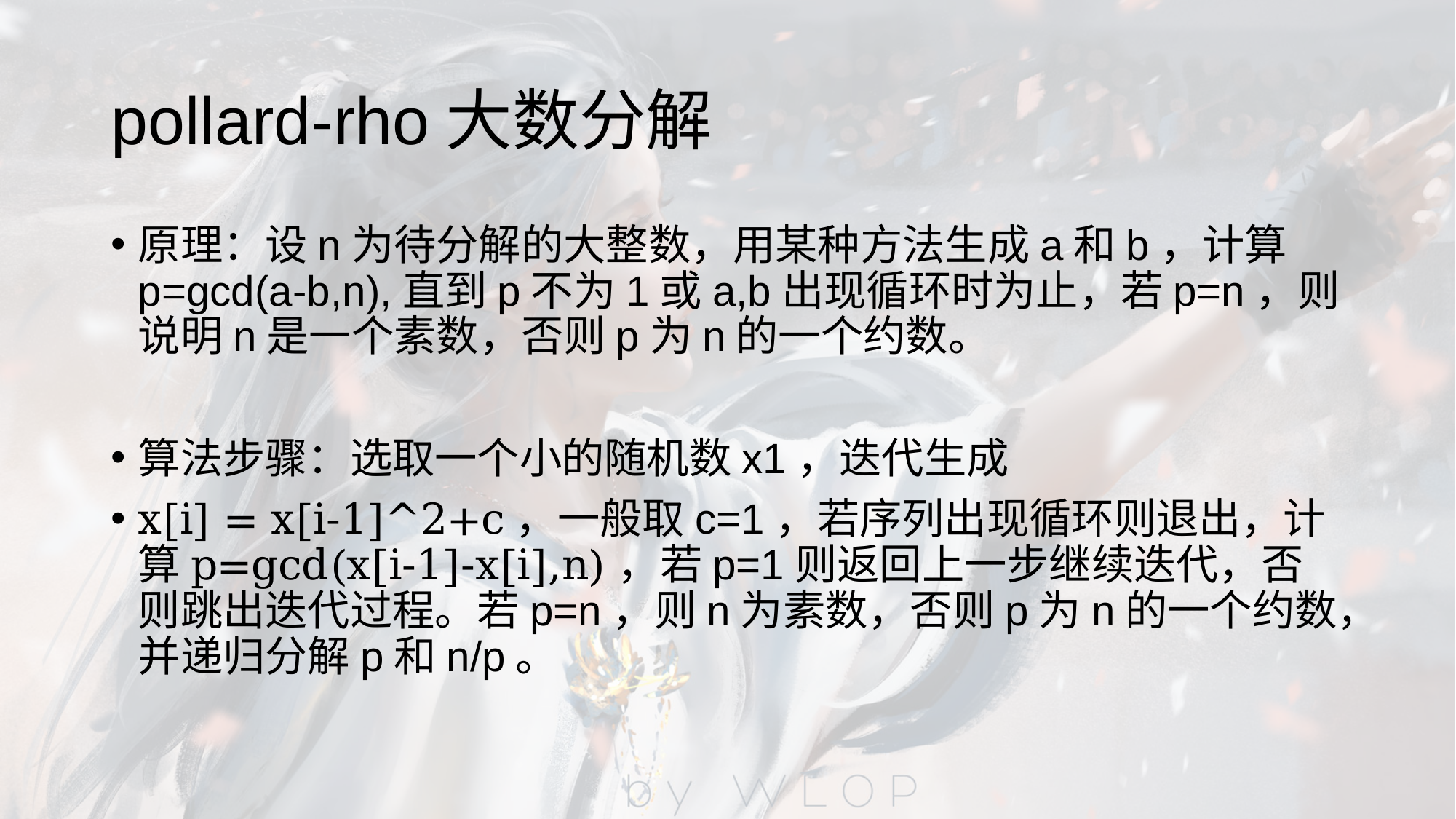

# pollard-rho大数分解
原理：设n为待分解的大整数，用某种方法生成a和b，计算p=gcd(a-b,n),直到p不为1或a,b出现循环时为止，若p=n，则说明n是一个素数，否则p为n的一个约数。

算法步骤：选取一个小的随机数x1，迭代生成
x[i] = x[i-1]^2+c，一般取c=1，若序列出现循环则退出，计算p=gcd(x[i-1]-x[i],n)，若p=1则返回上一步继续迭代，否则跳出迭代过程。若p=n，则n为素数，否则p为n的一个约数，并递归分解p和n/p。